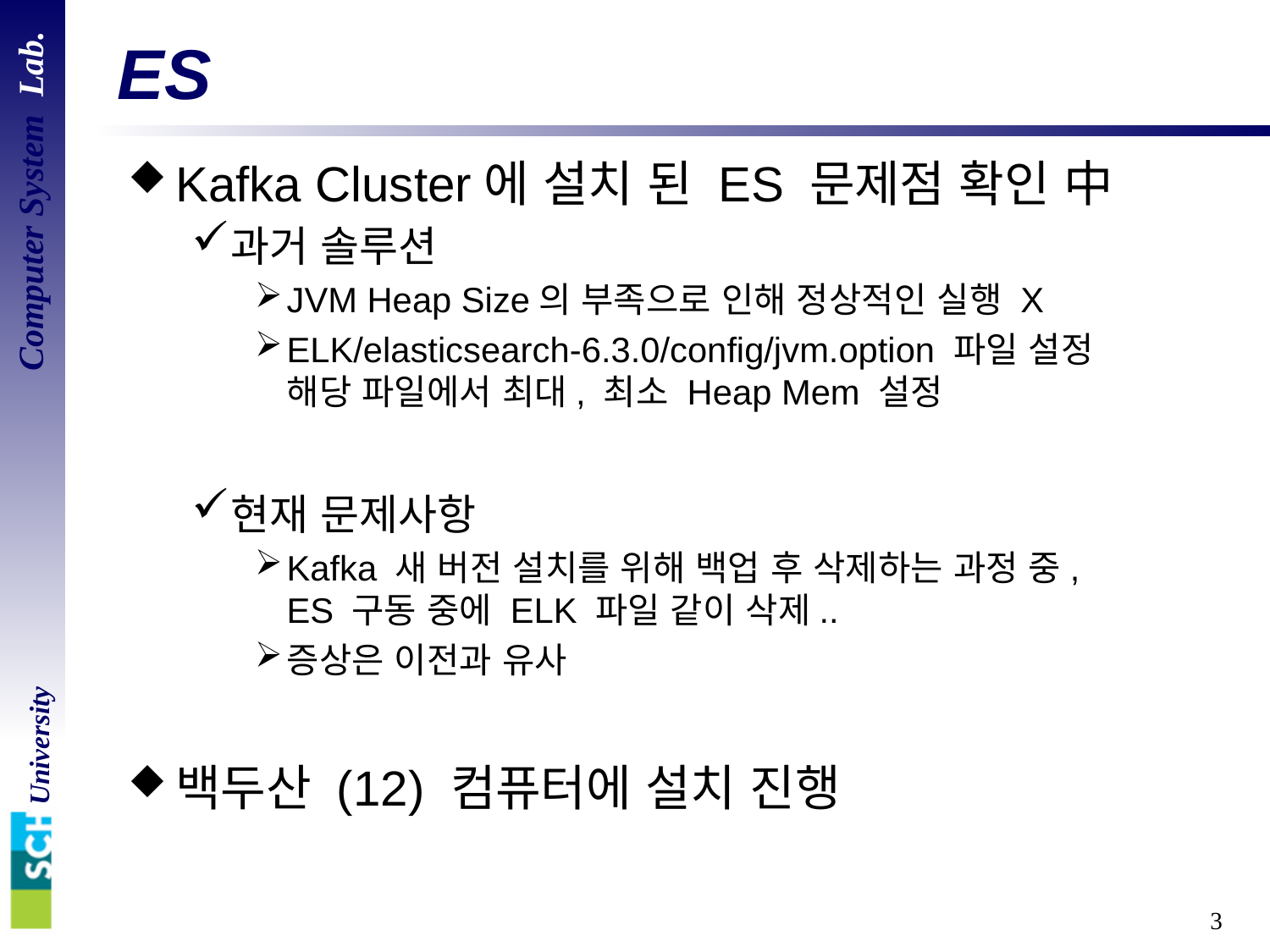

# ES
Kafka Cluster에 설치 된 ES 문제점 확인 中
과거 솔루션
JVM Heap Size의 부족으로 인해 정상적인 실행 X
ELK/elasticsearch-6.3.0/config/jvm.option 파일 설정
해당 파일에서 최대, 최소 Heap Mem 설정

현재 문제사항
Kafka 새 버전 설치를 위해 백업 후 삭제하는 과정 중,
ES 구동 중에 ELK 파일 같이 삭제..
증상은 이전과 유사

백두산 (12) 컴퓨터에 설치 진행